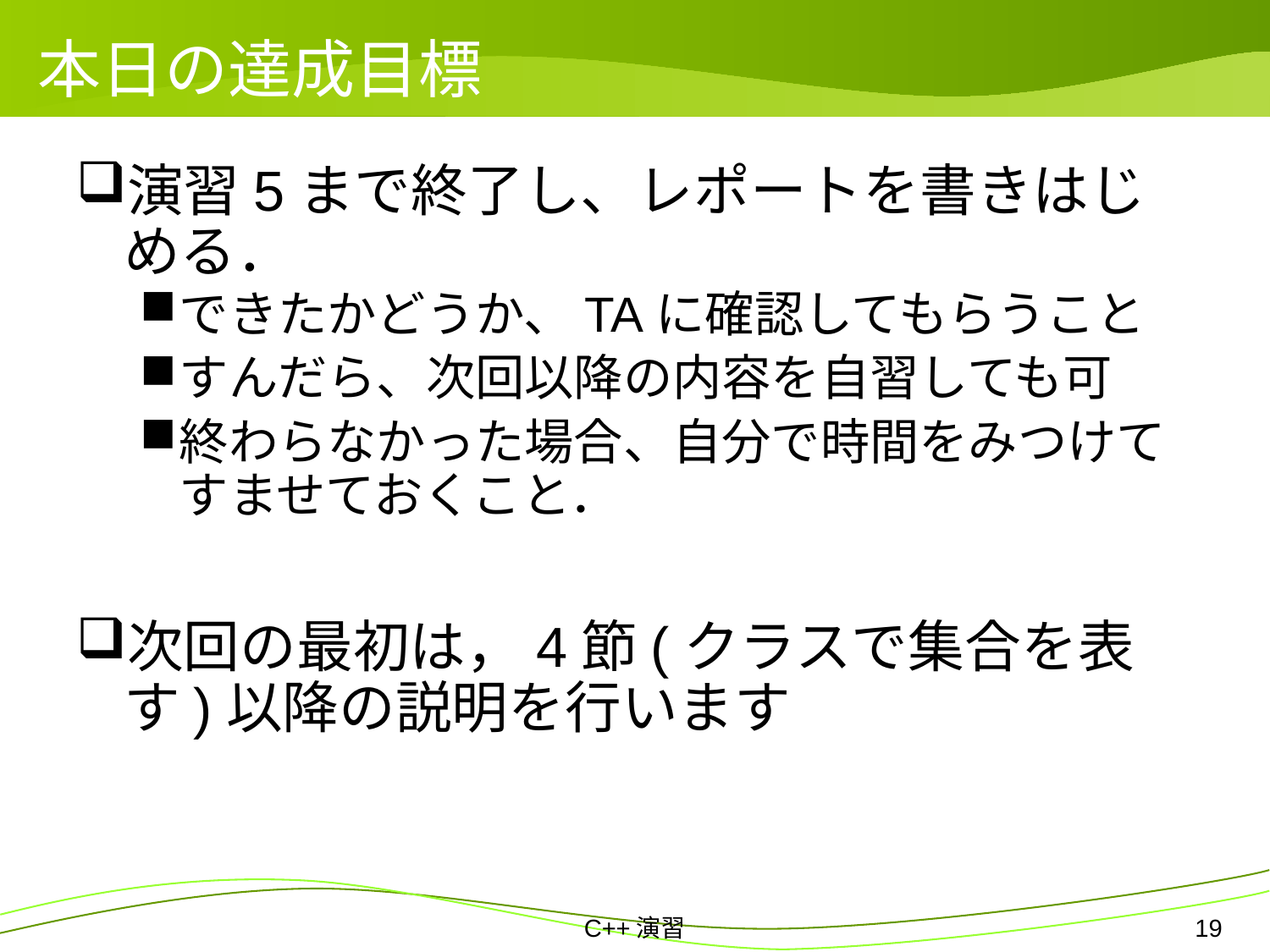

# 本日の達成目標
演習5まで終了し、レポートを書きはじめる．
できたかどうか、TAに確認してもらうこと
すんだら、次回以降の内容を自習しても可
終わらなかった場合、自分で時間をみつけてすませておくこと．

次回の最初は，4節(クラスで集合を表す)以降の説明を行います
C++演習
19